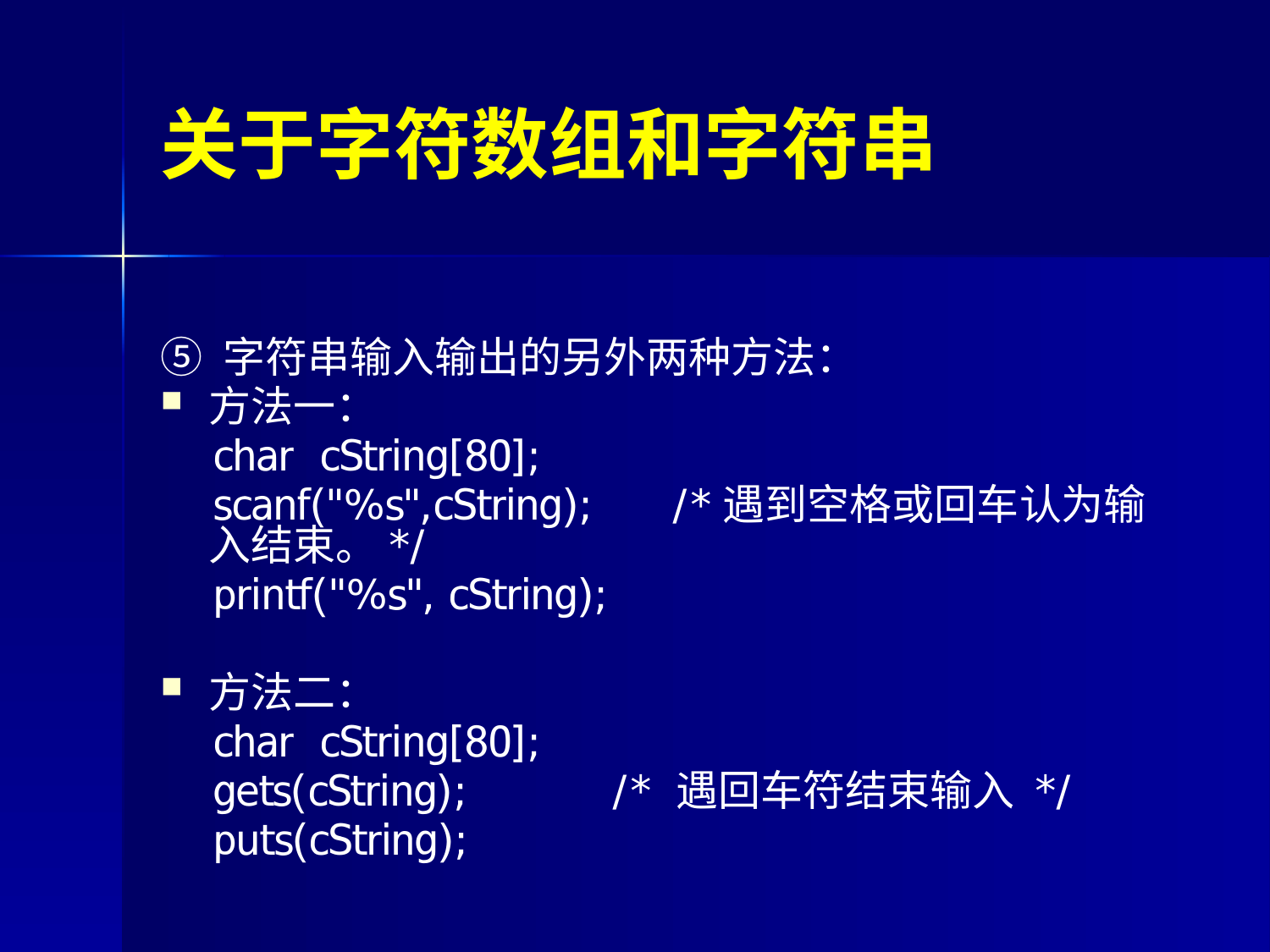

# 关于字符数组和字符串

⑤ 字符串输入输出的另外两种方法：
方法一：
    char  cString[80];
    scanf("%s",cString);      /*遇到空格或回车认为输入结束。*/
    printf("%s", cString);

方法二：
    char  cString[80];
    gets(cString);           /* 遇回车符结束输入 */
    puts(cString);